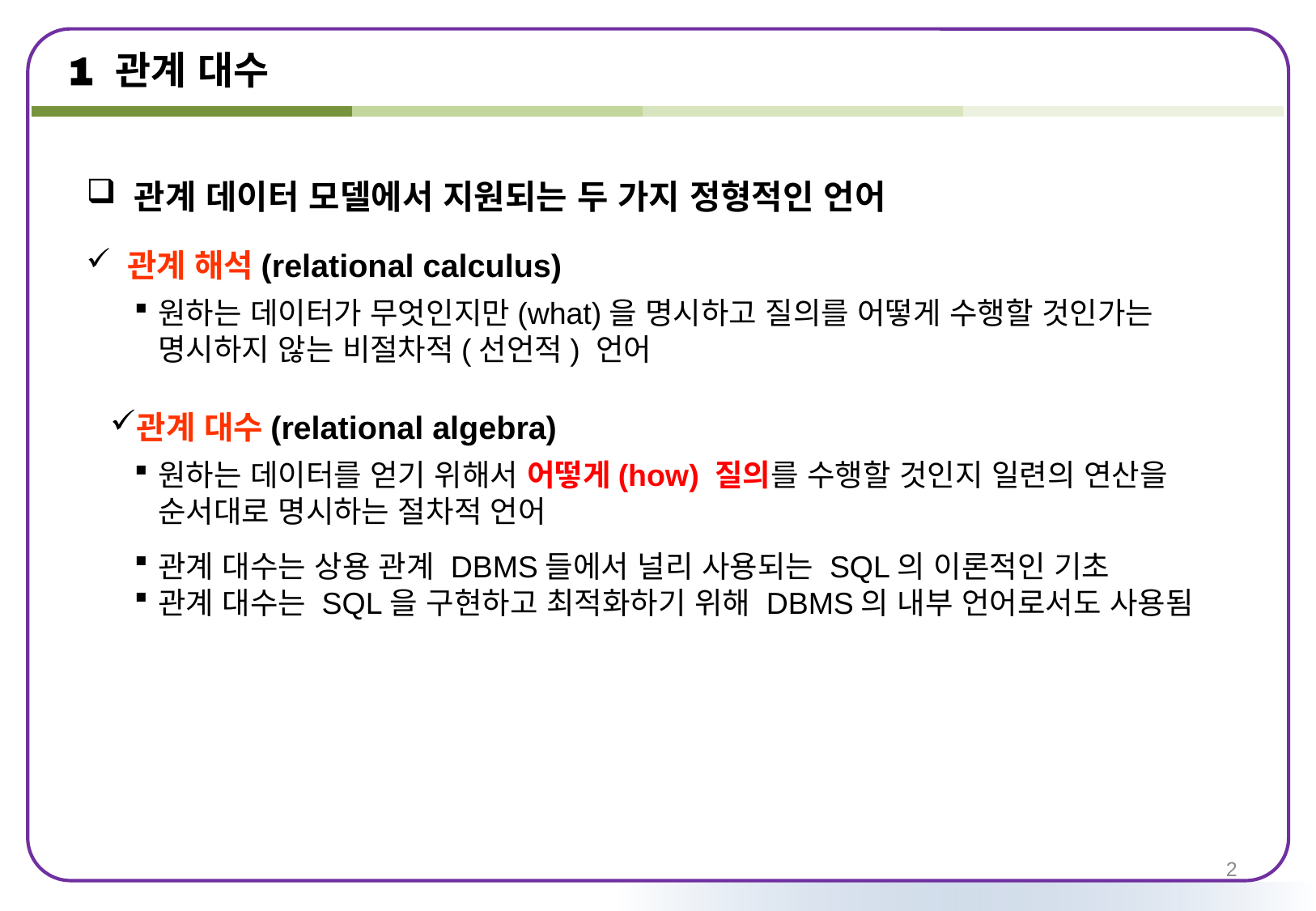

# 1 관계 대수
 관계 데이터 모델에서 지원되는 두 가지 정형적인 언어
 관계 해석(relational calculus)
원하는 데이터가 무엇인지만(what)을 명시하고 질의를 어떻게 수행할 것인가는 명시하지 않는 비절차적(선언적) 언어
관계 대수(relational algebra)
원하는 데이터를 얻기 위해서 어떻게(how) 질의를 수행할 것인지 일련의 연산을 순서대로 명시하는 절차적 언어
관계 대수는 상용 관계 DBMS들에서 널리 사용되는 SQL의 이론적인 기초
관계 대수는 SQL을 구현하고 최적화하기 위해 DBMS의 내부 언어로서도 사용됨
2